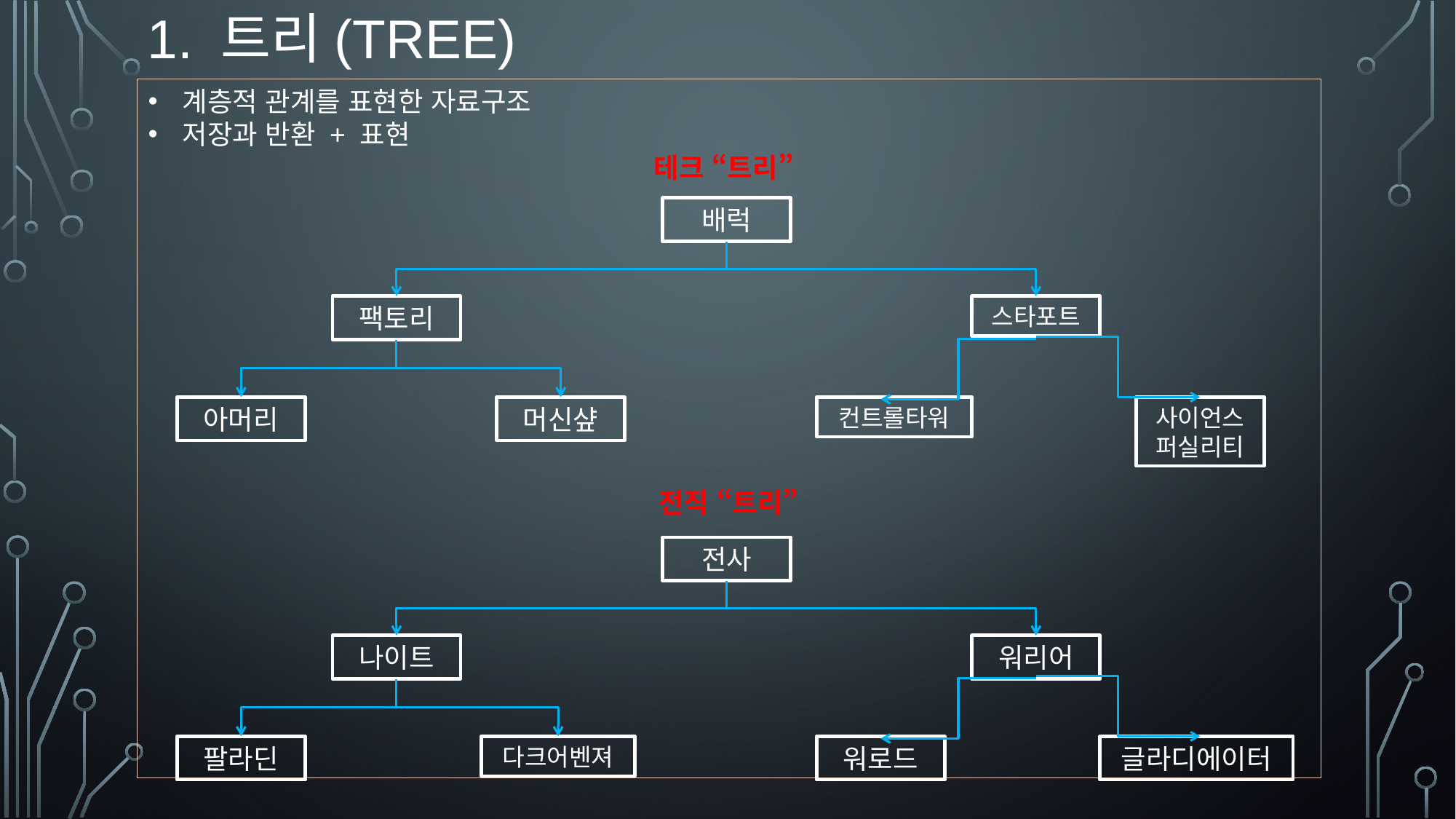

# 1. 트리(tree)
계층적 관계를 표현한 자료구조
저장과 반환 + 표현

테크 “트리”
배럭
팩토리
스타포트
아머리
머신샾
컨트롤타워
사이언스 퍼실리티
전직 “트리”
전사
나이트
워리어
팔라딘
다크어벤져
워로드
글라디에이터